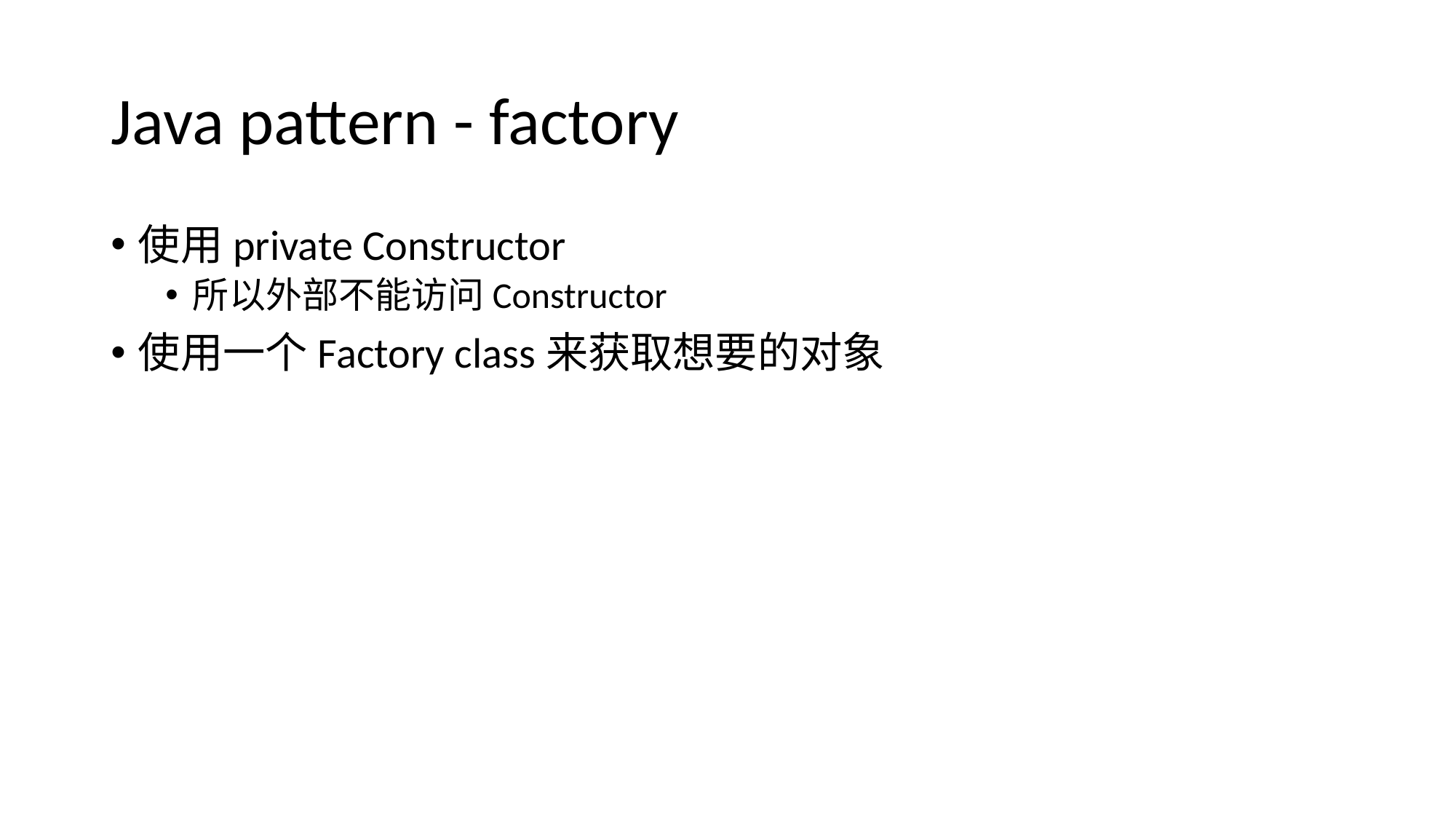

# Java pattern - factory
使用private Constructor
所以外部不能访问Constructor
使用一个Factory class来获取想要的对象